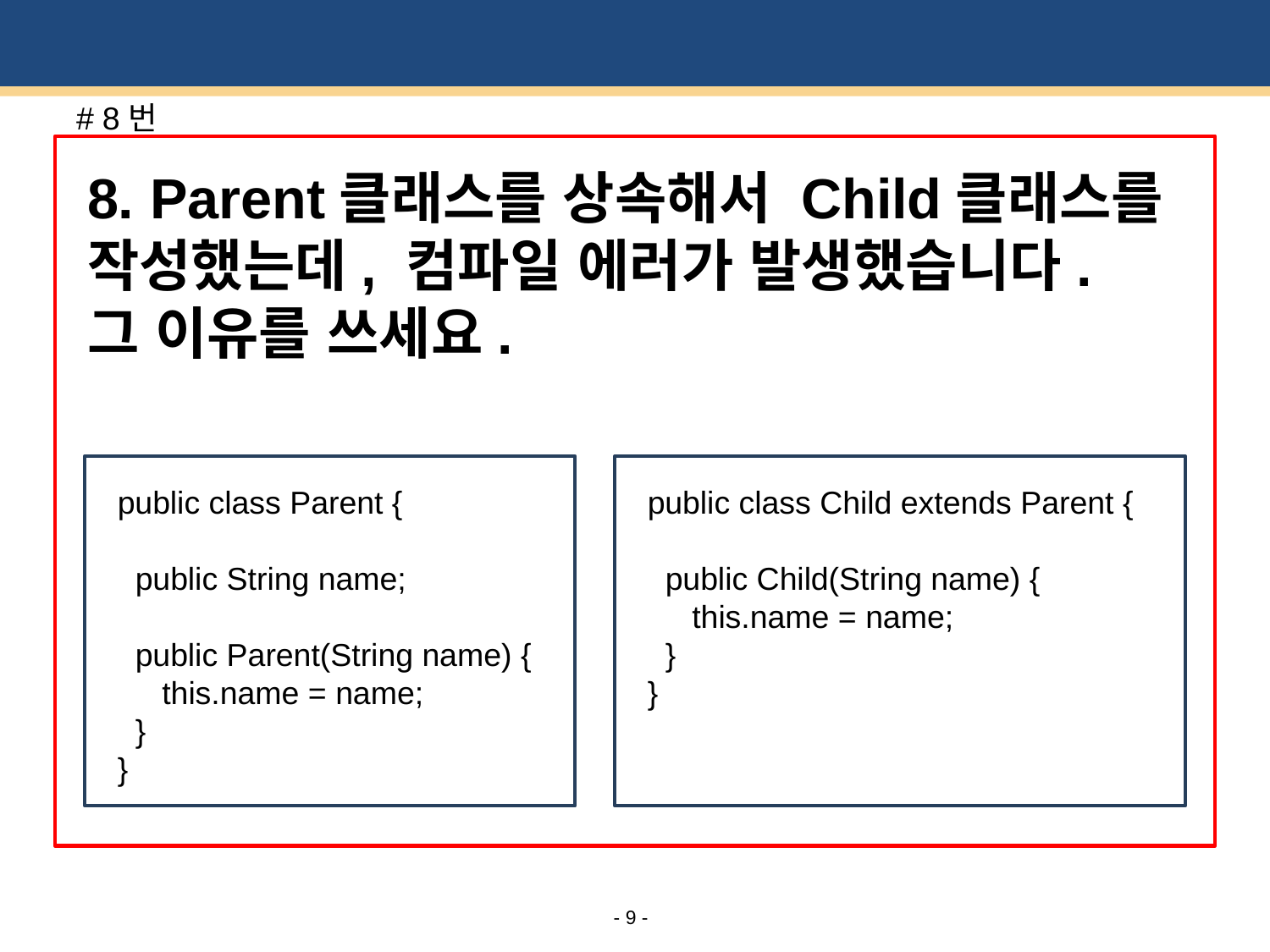

# # 8번

8. Parent클래스를 상속해서 Child클래스를 작성했는데, 컴파일 에러가 발생했습니다. 그 이유를 쓰세요.

public class Parent {

  public String name;

  public Parent(String name) {
     this.name = name;
  }
}
public class Child extends Parent {

  public Child(String name) {
     this.name = name;
  }
}